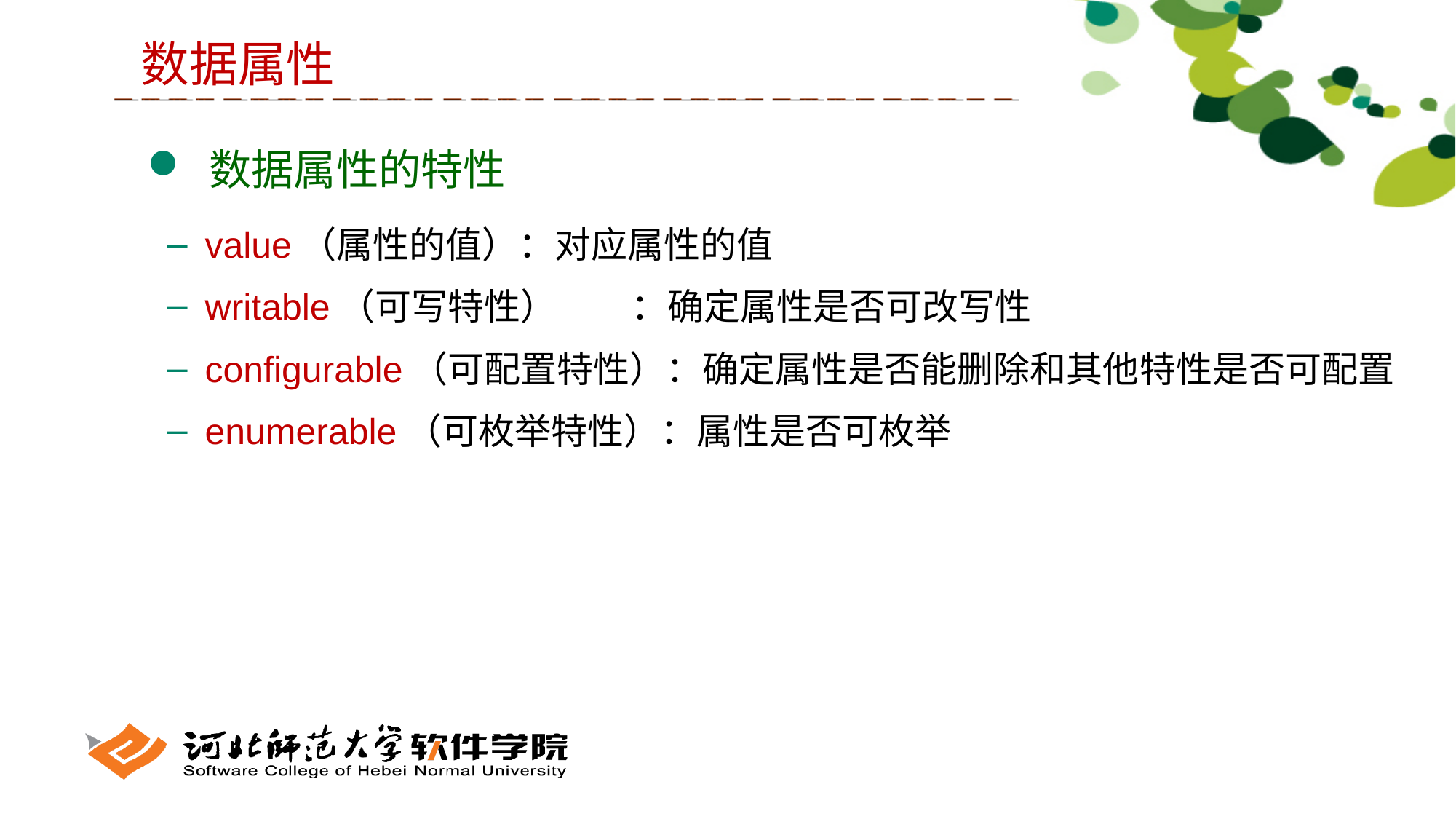

数据属性
 数据属性的特性
 value（属性的值）：对应属性的值
 writable（可写特性）	：确定属性是否可改写性
 configurable（可配置特性）：确定属性是否能删除和其他特性是否可配置
 enumerable（可枚举特性）：属性是否可枚举